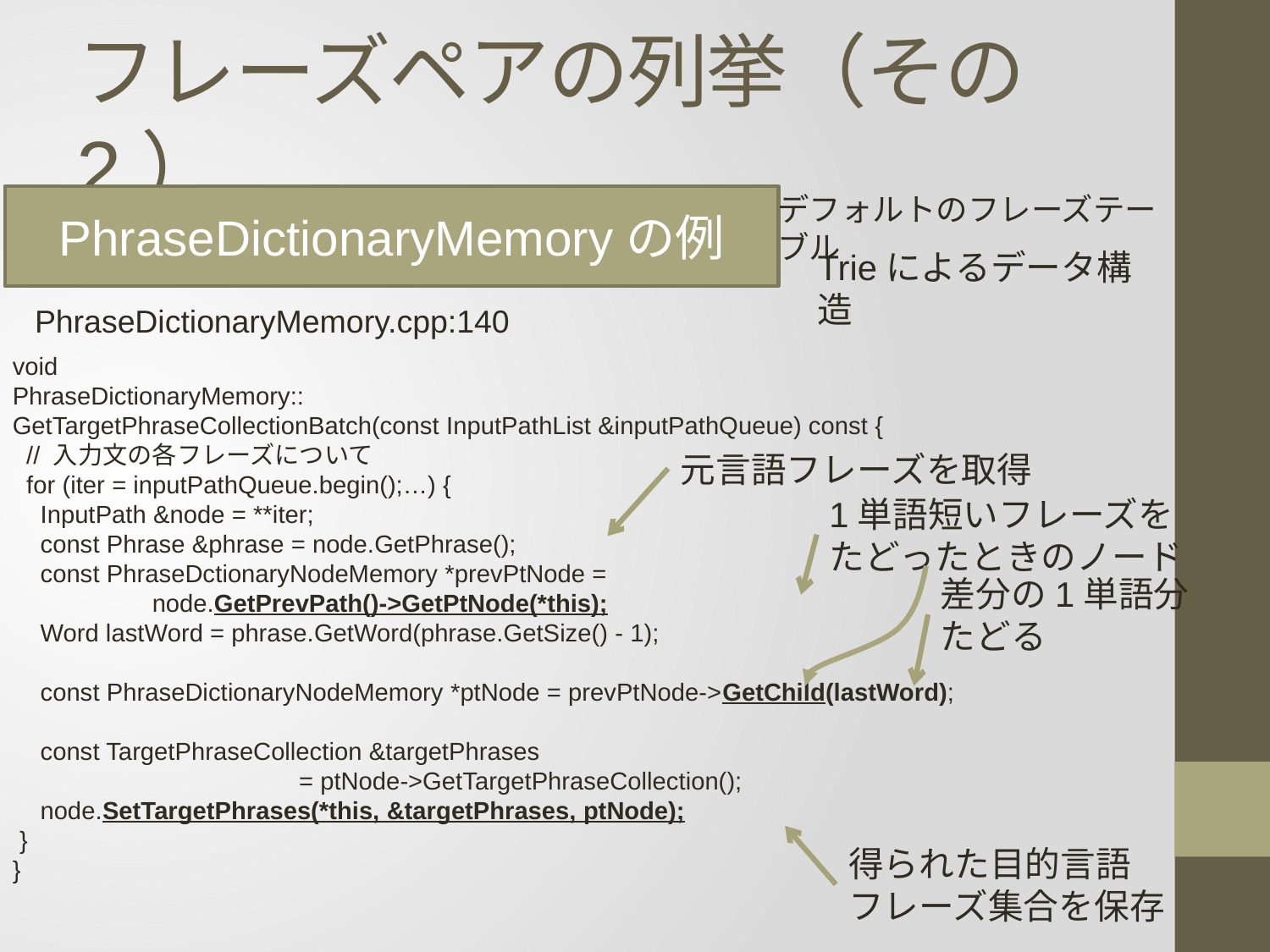

# フレーズペアの列挙（その2）
デフォルトのフレーズテーブル
PhraseDictionaryMemoryの例
Trieによるデータ構造
PhraseDictionaryMemory.cpp:140
void
PhraseDictionaryMemory::
GetTargetPhraseCollectionBatch(const InputPathList &inputPathQueue) const {
  // 入力文の各フレーズについて
  for (iter = inputPathQueue.begin();…) {
    InputPath &node = **iter;
    const Phrase &phrase = node.GetPhrase();
    const PhraseDctionaryNodeMemory *prevPtNode =
                    node.GetPrevPath()->GetPtNode(*this);
    Word lastWord = phrase.GetWord(phrase.GetSize() - 1);

    const PhraseDictionaryNodeMemory *ptNode = prevPtNode->GetChild(lastWord);

    const TargetPhraseCollection &targetPhrases
                                         = ptNode->GetTargetPhraseCollection();
    node.SetTargetPhrases(*this, &targetPhrases, ptNode);
 }
}
元言語フレーズを取得
1単語短いフレーズを
たどったときのノード

差分の1単語分
たどる
得られた目的言語
フレーズ集合を保存